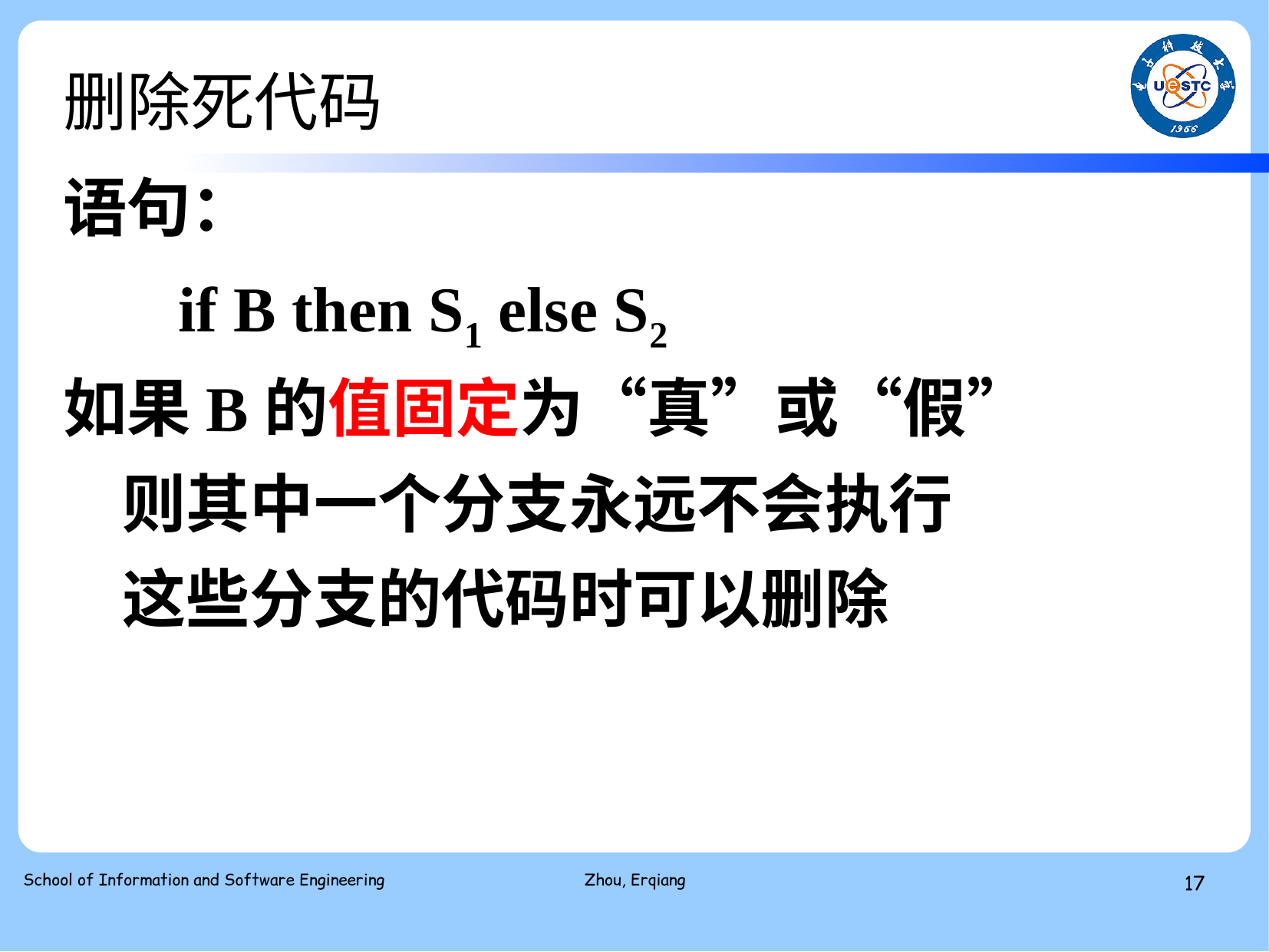

# 删除死代码
语句：
   if B then S1 else S2
如果B的值固定为“真”或“假”
   则其中一个分支永远不会执行
   这些分支的代码时可以删除
 School of Information and Software Engineering
Zhou, Erqiang
17